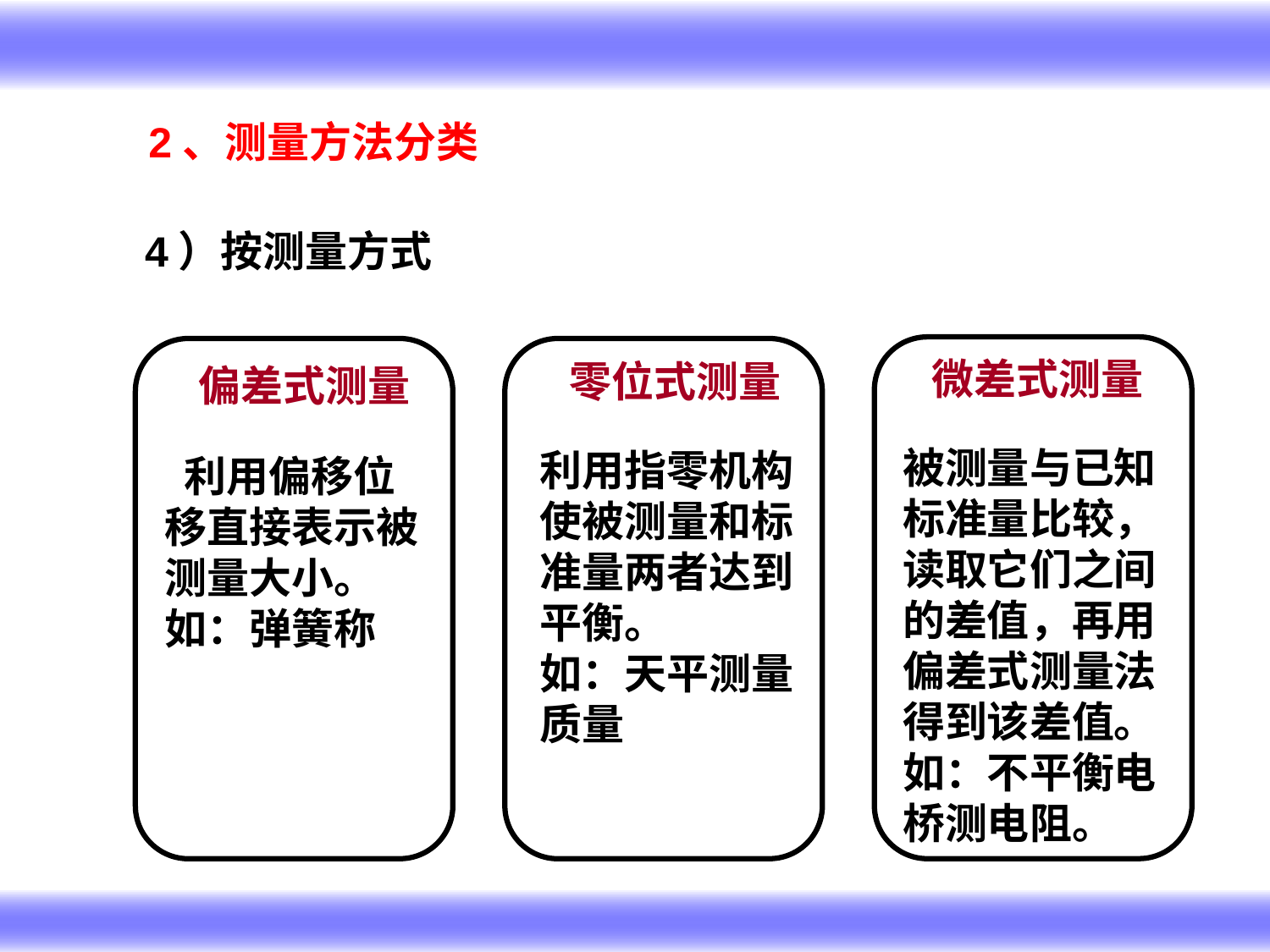

2、测量方法分类
4）按测量方式

  偏差式测量

 利用偏移位移直接表示被测量大小。
如：弹簧称
  微差式测量

被测量与已知标准量比较，读取它们之间的差值，再用偏差式测量法得到该差值。
如：不平衡电桥测电阻。
  零位式测量

利用指零机构使被测量和标准量两者达到平衡。
如：天平测量质量
21